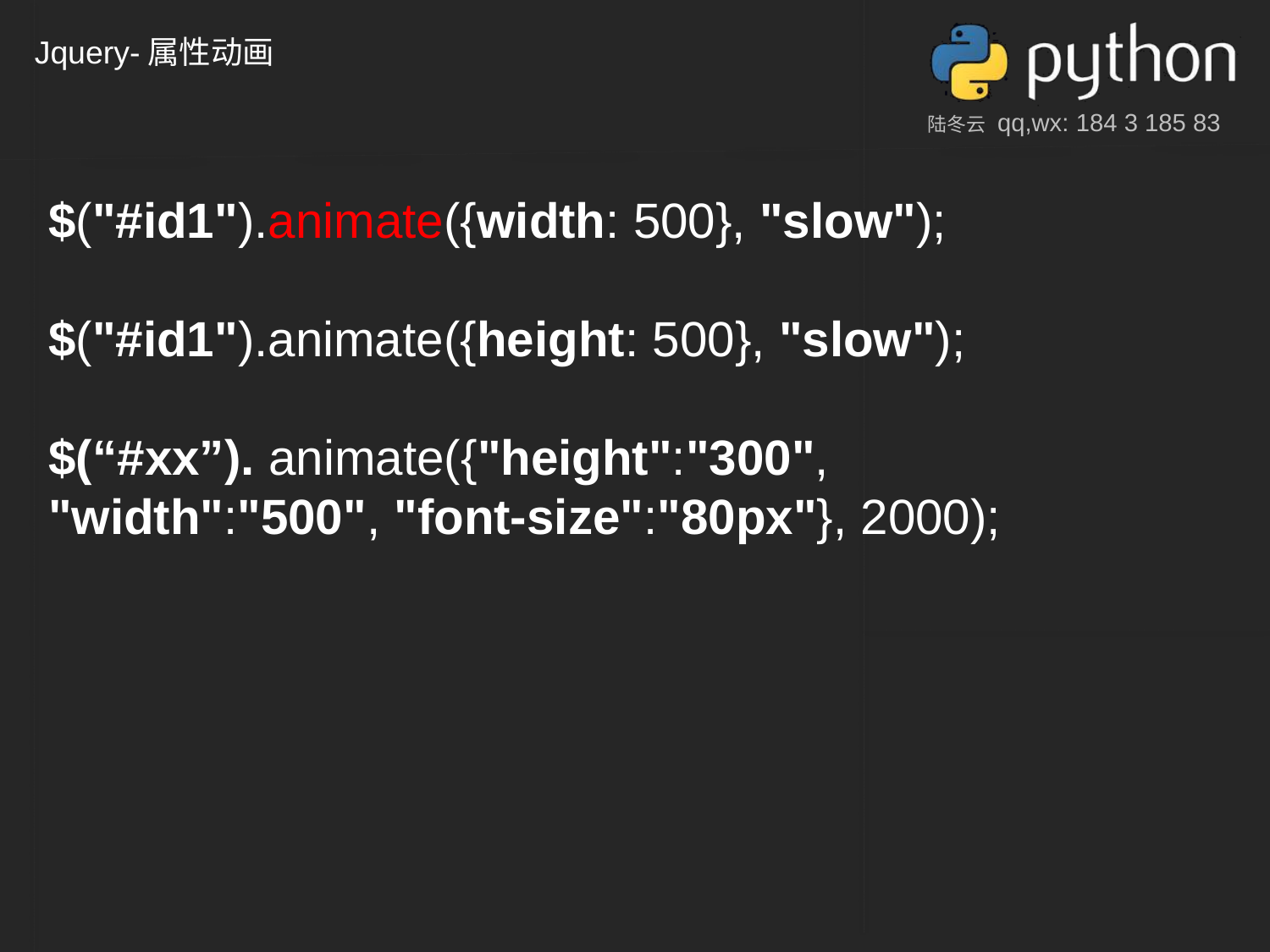

Jquery-属性动画
$("#id1").animate({width: 500}, "slow");

$("#id1").animate({height: 500}, "slow");

$(“#xx”). animate({"height":"300", "width":"500", "font-size":"80px"}, 2000);